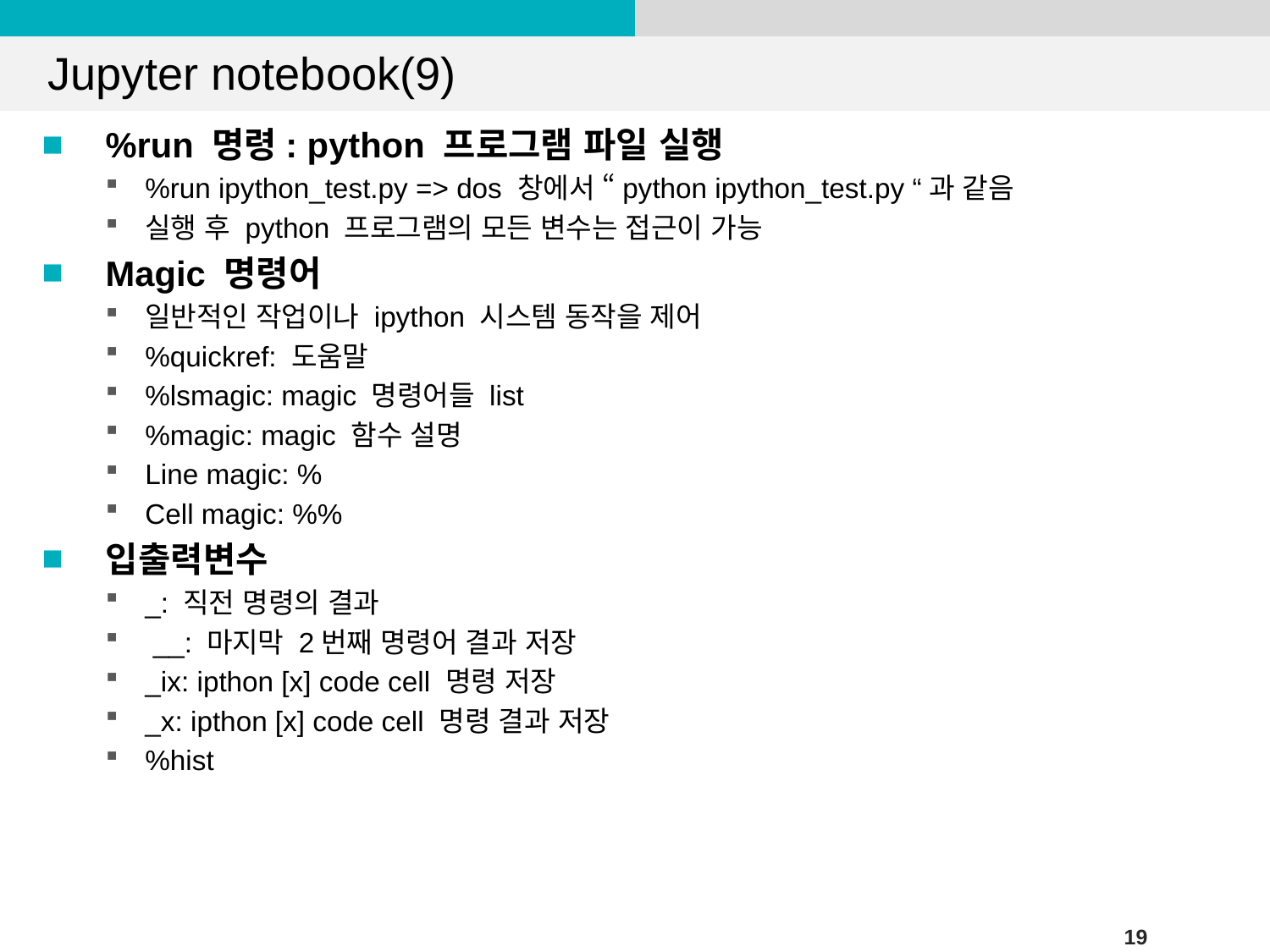

# Jupyter notebook(9)
%run 명령: python 프로그램 파일 실행
%run ipython_test.py => dos 창에서 “python ipython_test.py “과 같음
실행 후 python 프로그램의 모든 변수는 접근이 가능
Magic 명령어
일반적인 작업이나 ipython 시스템 동작을 제어
%quickref: 도움말
%lsmagic: magic 명령어들 list
%magic: magic 함수 설명
Line magic: %
Cell magic: %%
입출력변수
_: 직전 명령의 결과
 __: 마지막 2번째 명령어 결과 저장
_ix: ipthon [x] code cell 명령 저장
_x: ipthon [x] code cell 명령 결과 저장
%hist